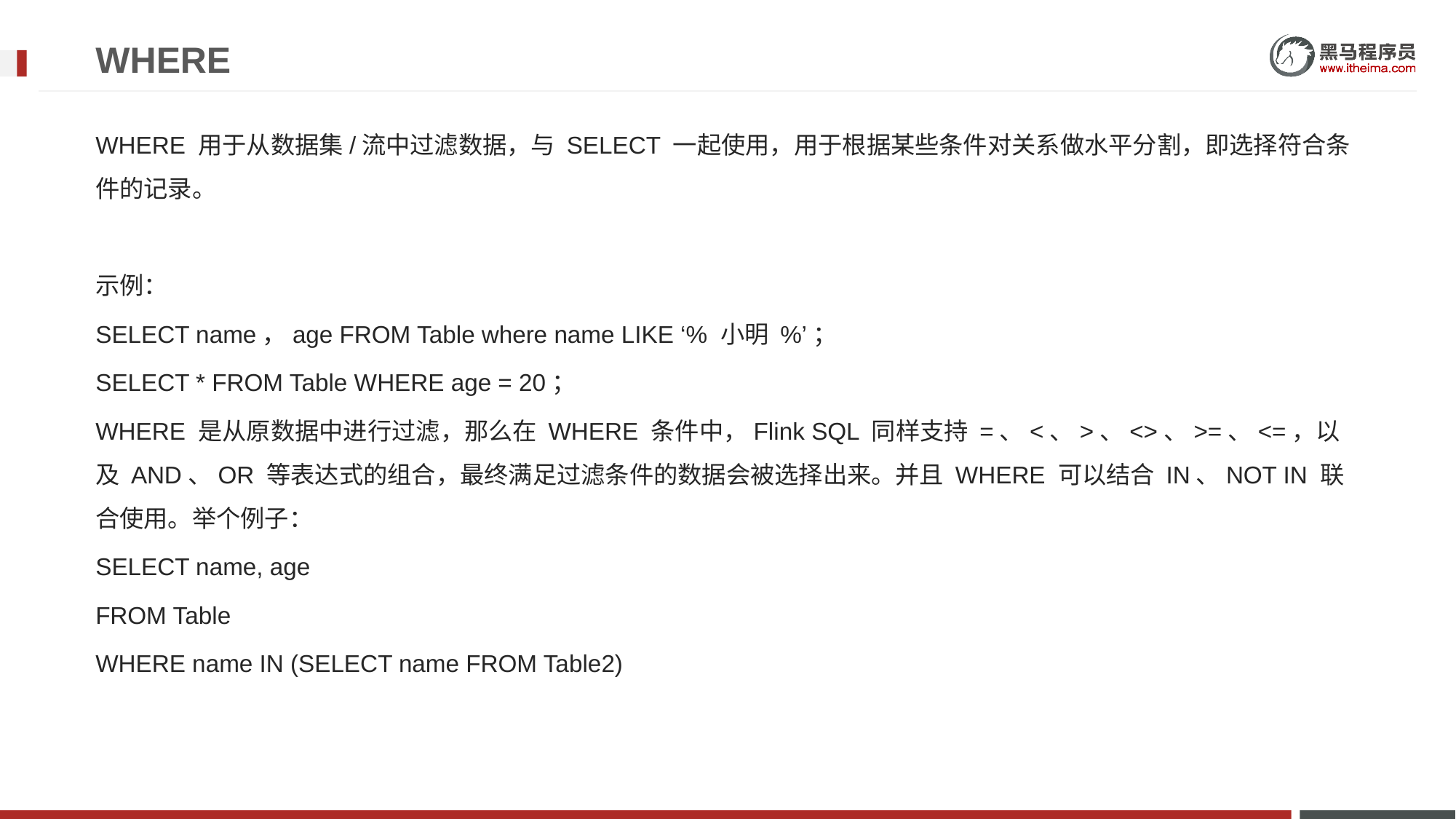

# WHERE
WHERE 用于从数据集/流中过滤数据，与 SELECT 一起使用，用于根据某些条件对关系做水平分割，即选择符合条件的记录。

示例：
SELECT name，age FROM Table where name LIKE ‘% 小明 %’；
SELECT * FROM Table WHERE age = 20；
WHERE 是从原数据中进行过滤，那么在 WHERE 条件中，Flink SQL 同样支持 =、<、>、<>、>=、<=，以及 AND、OR 等表达式的组合，最终满足过滤条件的数据会被选择出来。并且 WHERE 可以结合 IN、NOT IN 联合使用。举个例子：
SELECT name, age
FROM Table
WHERE name IN (SELECT name FROM Table2)